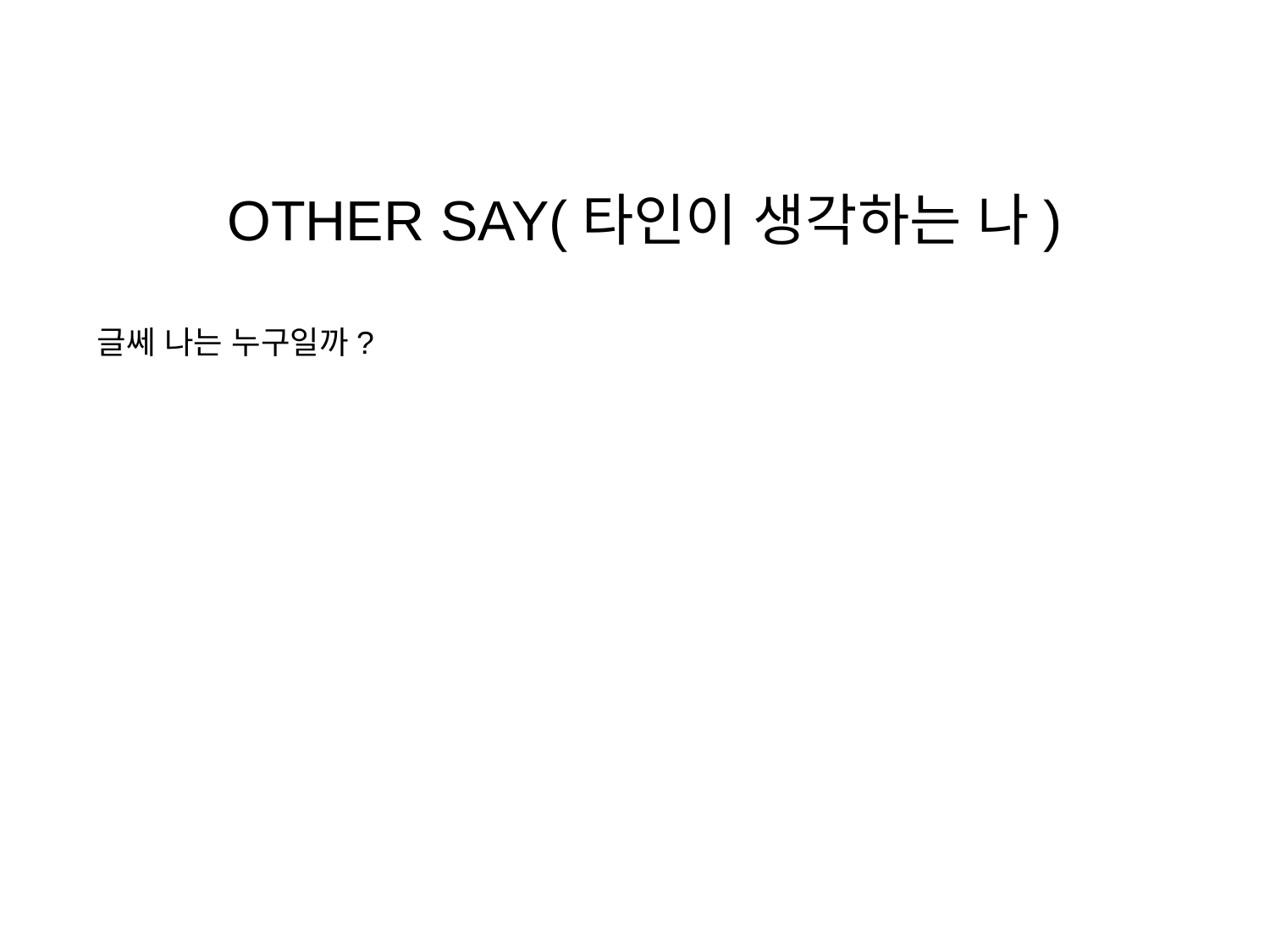

# OTHER SAY(타인이 생각하는 나)
글쎄 나는 누구일까?